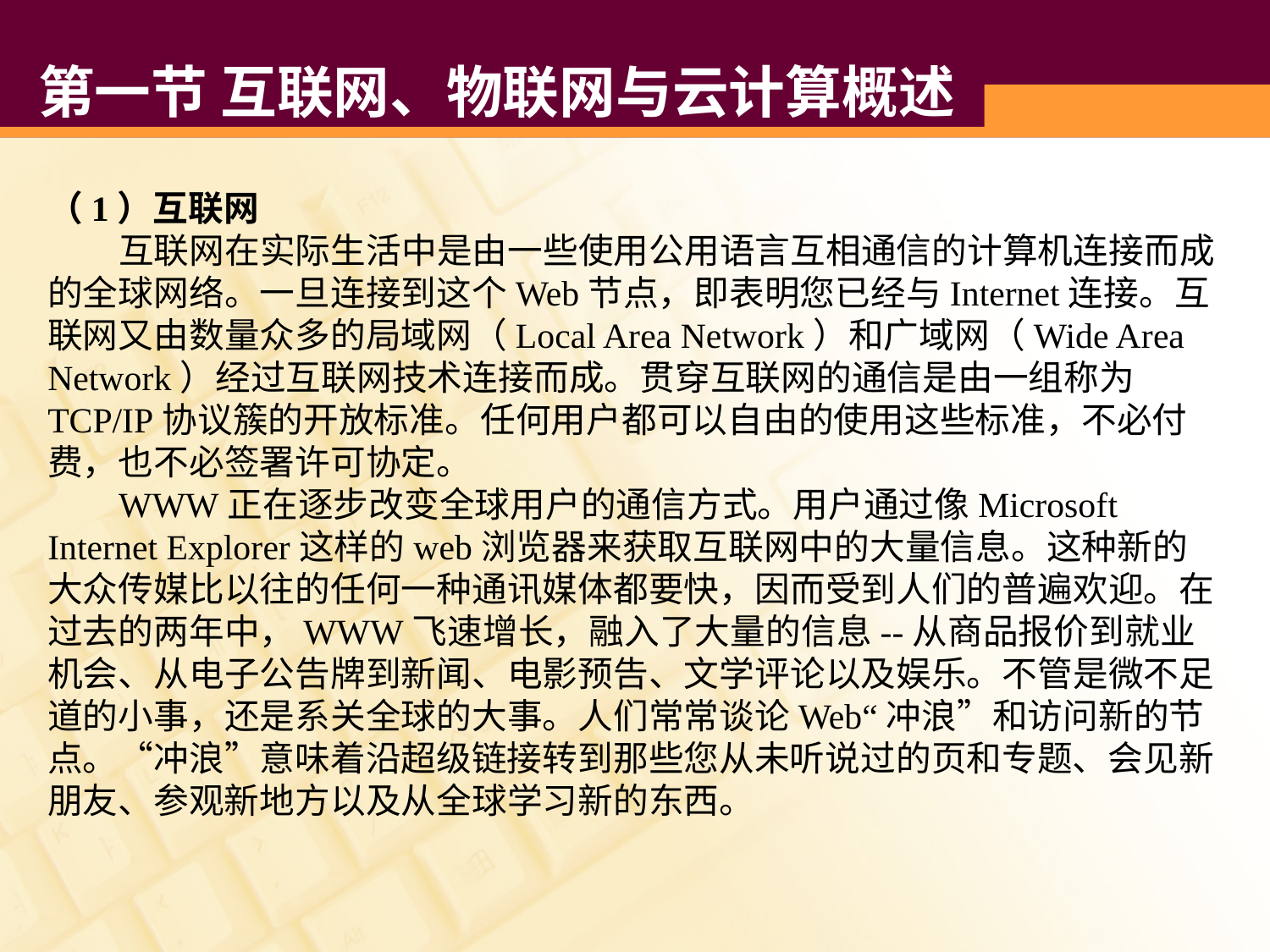

# 第一节 互联网、物联网与云计算概述
（1）互联网
        互联网在实际生活中是由一些使用公用语言互相通信的计算机连接而成的全球网络。一旦连接到这个Web节点，即表明您已经与Internet连接。互联网又由数量众多的局域网（Local Area Network）和广域网（Wide Area Network）经过互联网技术连接而成。贯穿互联网的通信是由一组称为TCP/IP协议簇的开放标准。任何用户都可以自由的使用这些标准，不必付费，也不必签署许可协定。
        WWW正在逐步改变全球用户的通信方式。用户通过像Microsoft Internet Explorer这样的web浏览器来获取互联网中的大量信息。这种新的大众传媒比以往的任何一种通讯媒体都要快，因而受到人们的普遍欢迎。在过去的两年中，WWW飞速增长，融入了大量的信息--从商品报价到就业机会、从电子公告牌到新闻、电影预告、文学评论以及娱乐。不管是微不足道的小事，还是系关全球的大事。人们常常谈论Web“冲浪”和访问新的节点。“冲浪”意味着沿超级链接转到那些您从未听说过的页和专题、会见新朋友、参观新地方以及从全球学习新的东西。